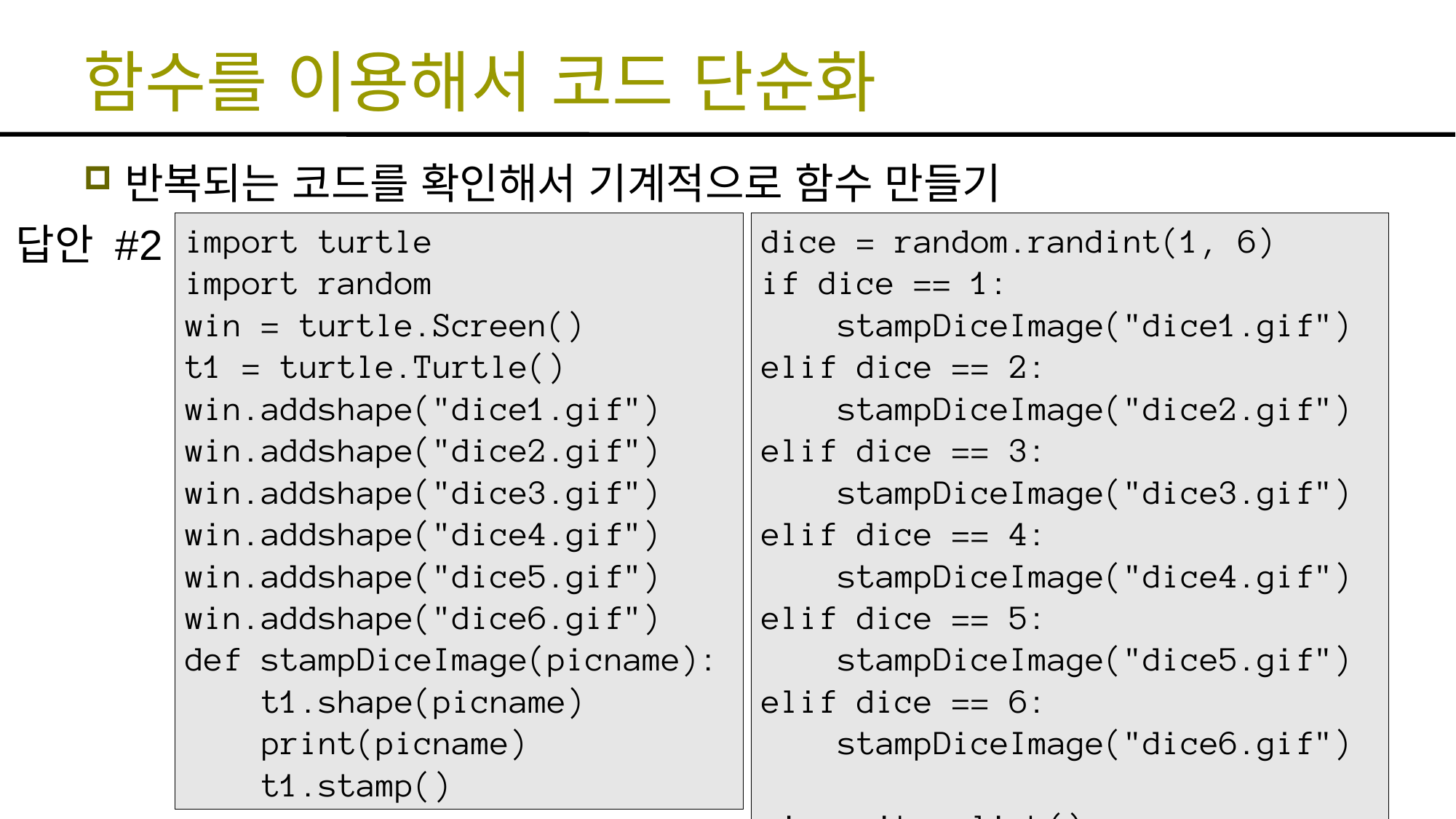

# 함수를 이용해서 코드 단순화
반복되는 코드를 확인해서 기계적으로 함수 만들기
답안 #2
import turtle
import random
win = turtle.Screen()
t1 = turtle.Turtle()
win.addshape("dice1.gif")
win.addshape("dice2.gif")
win.addshape("dice3.gif")
win.addshape("dice4.gif")
win.addshape("dice5.gif")
win.addshape("dice6.gif")
def stampDiceImage(picname):
    t1.shape(picname)
    print(picname)
    t1.stamp()
dice = random.randint(1, 6)
if dice == 1:
    stampDiceImage("dice1.gif")
elif dice == 2:
    stampDiceImage("dice2.gif")
elif dice == 3:
    stampDiceImage("dice3.gif")
elif dice == 4:
    stampDiceImage("dice4.gif")
elif dice == 5:
    stampDiceImage("dice5.gif")
elif dice == 6:
    stampDiceImage("dice6.gif")
win.exitonclick()